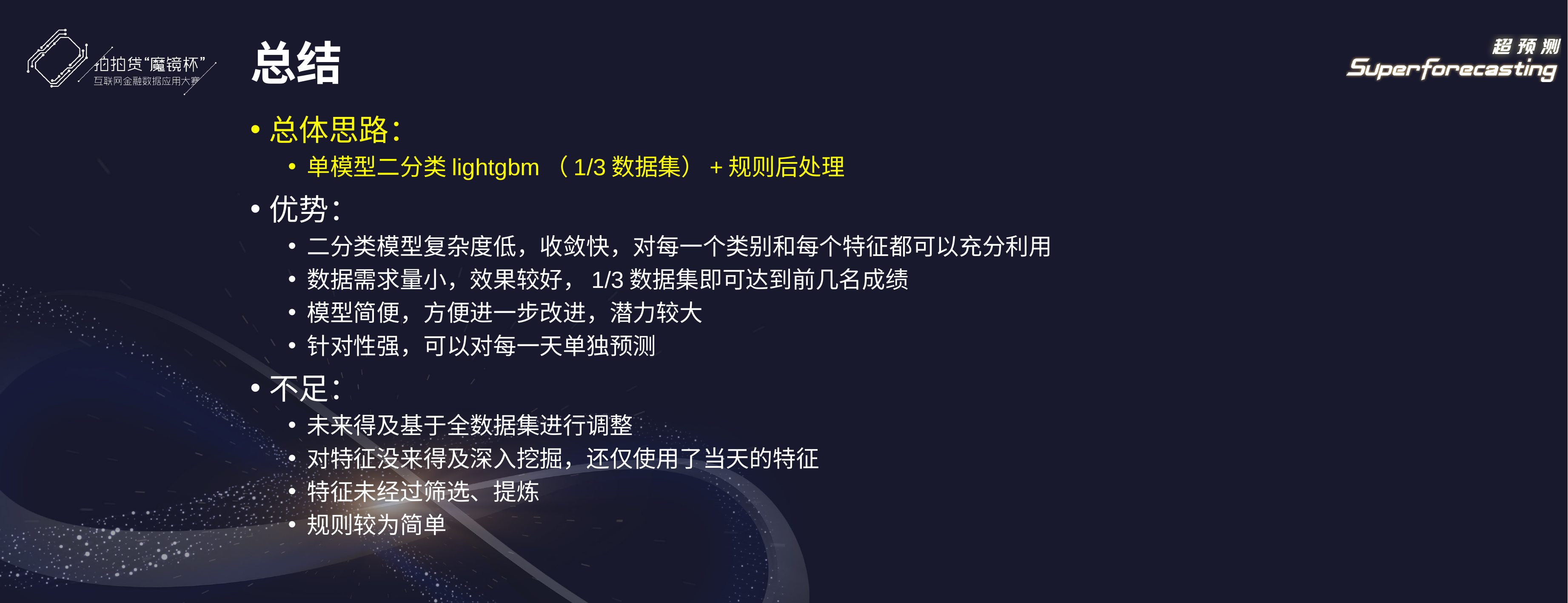

# 总结
总体思路：
单模型二分类lightgbm（1/3数据集）+规则后处理
优势：
二分类模型复杂度低，收敛快，对每一个类别和每个特征都可以充分利用
数据需求量小，效果较好，1/3数据集即可达到前几名成绩
模型简便，方便进一步改进，潜力较大
针对性强，可以对每一天单独预测
不足：
未来得及基于全数据集进行调整
对特征没来得及深入挖掘，还仅使用了当天的特征
特征未经过筛选、提炼
规则较为简单